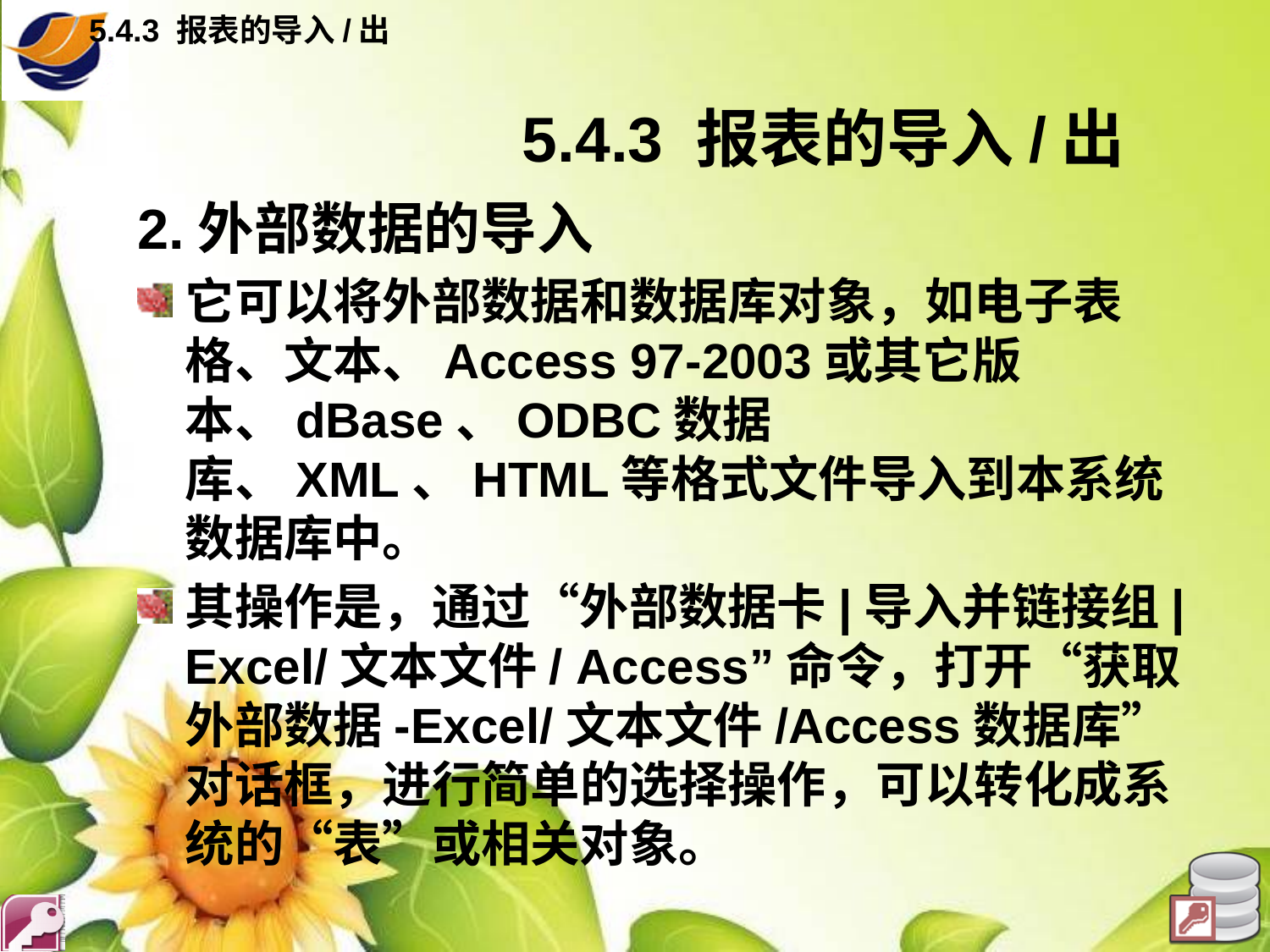

5.4.3 报表的导入/出
# 5.4.3 报表的导入/出
2.外部数据的导入
它可以将外部数据和数据库对象，如电子表格、文本、Access 97-2003或其它版本、dBase、ODBC数据库、XML、HTML等格式文件导入到本系统数据库中。
其操作是，通过“外部数据卡|导入并链接组|Excel/文本文件/ Access”命令，打开“获取外部数据-Excel/文本文件/Access数据库”对话框，进行简单的选择操作，可以转化成系统的“表”或相关对象。